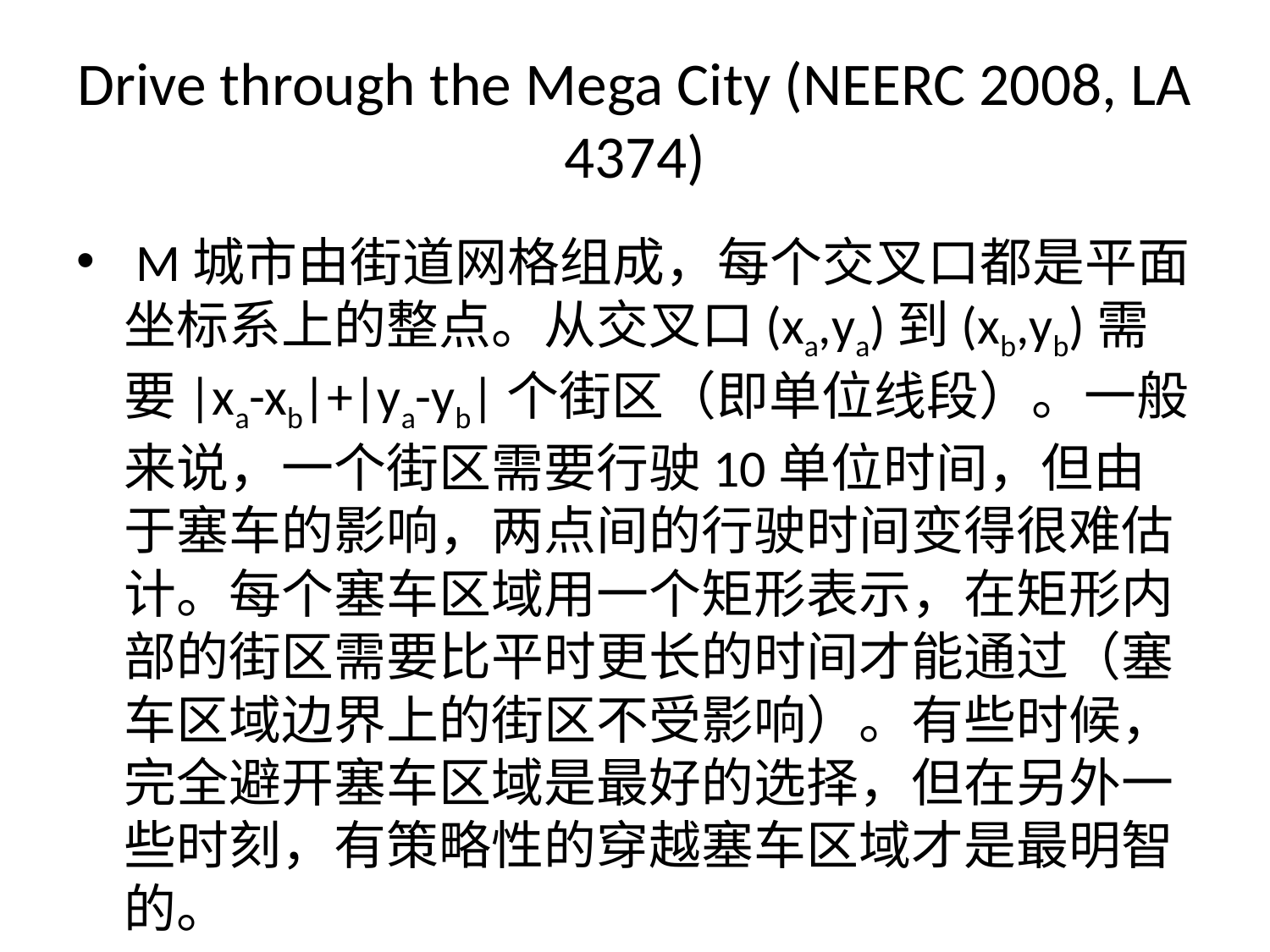

# Drive through the Mega City (NEERC 2008, LA 4374)
 M城市由街道网格组成，每个交叉口都是平面坐标系上的整点。从交叉口(xa,ya)到(xb,yb)需要|xa-xb|+|ya-yb|个街区（即单位线段）。一般来说，一个街区需要行驶10单位时间，但由于塞车的影响，两点间的行驶时间变得很难估计。每个塞车区域用一个矩形表示，在矩形内部的街区需要比平时更长的时间才能通过（塞车区域边界上的街区不受影响）。有些时候，完全避开塞车区域是最好的选择，但在另外一些时刻，有策略性的穿越塞车区域才是最明智的。